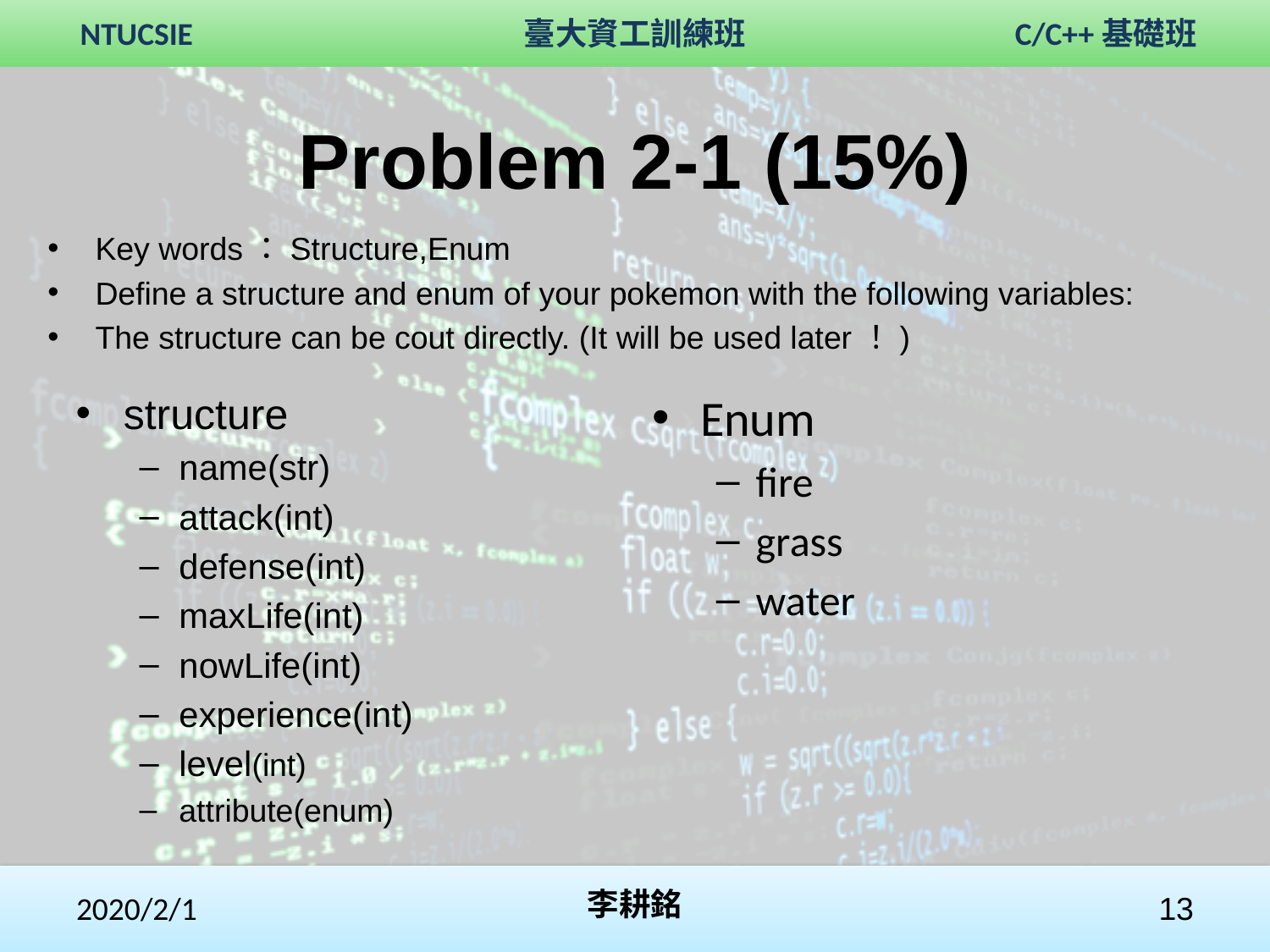

# Problem 2-1 (15%)
Key words：Structure,Enum
Define a structure and enum of your pokemon with the following variables:
The structure can be cout directly. (It will be used later！)
structure
name(str)
attack(int)
defense(int)
maxLife(int)
nowLife(int)
experience(int)
level(int)
attribute(enum)

Enum
fire
grass
water
2020/2/1
李耕銘
13